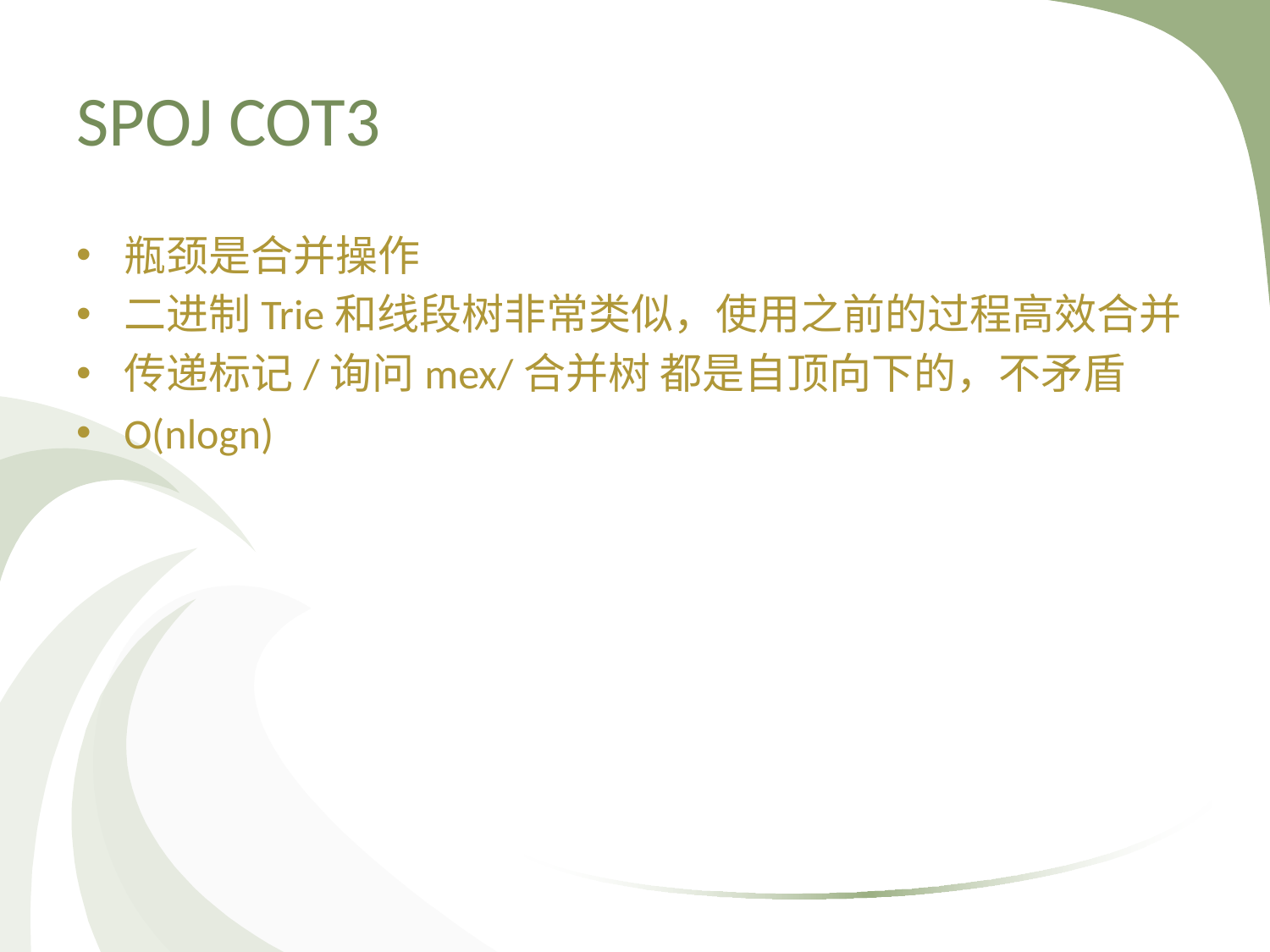

# SPOJ COT3
瓶颈是合并操作
二进制Trie和线段树非常类似，使用之前的过程高效合并
传递标记/询问mex/合并树 都是自顶向下的，不矛盾
O(nlogn)